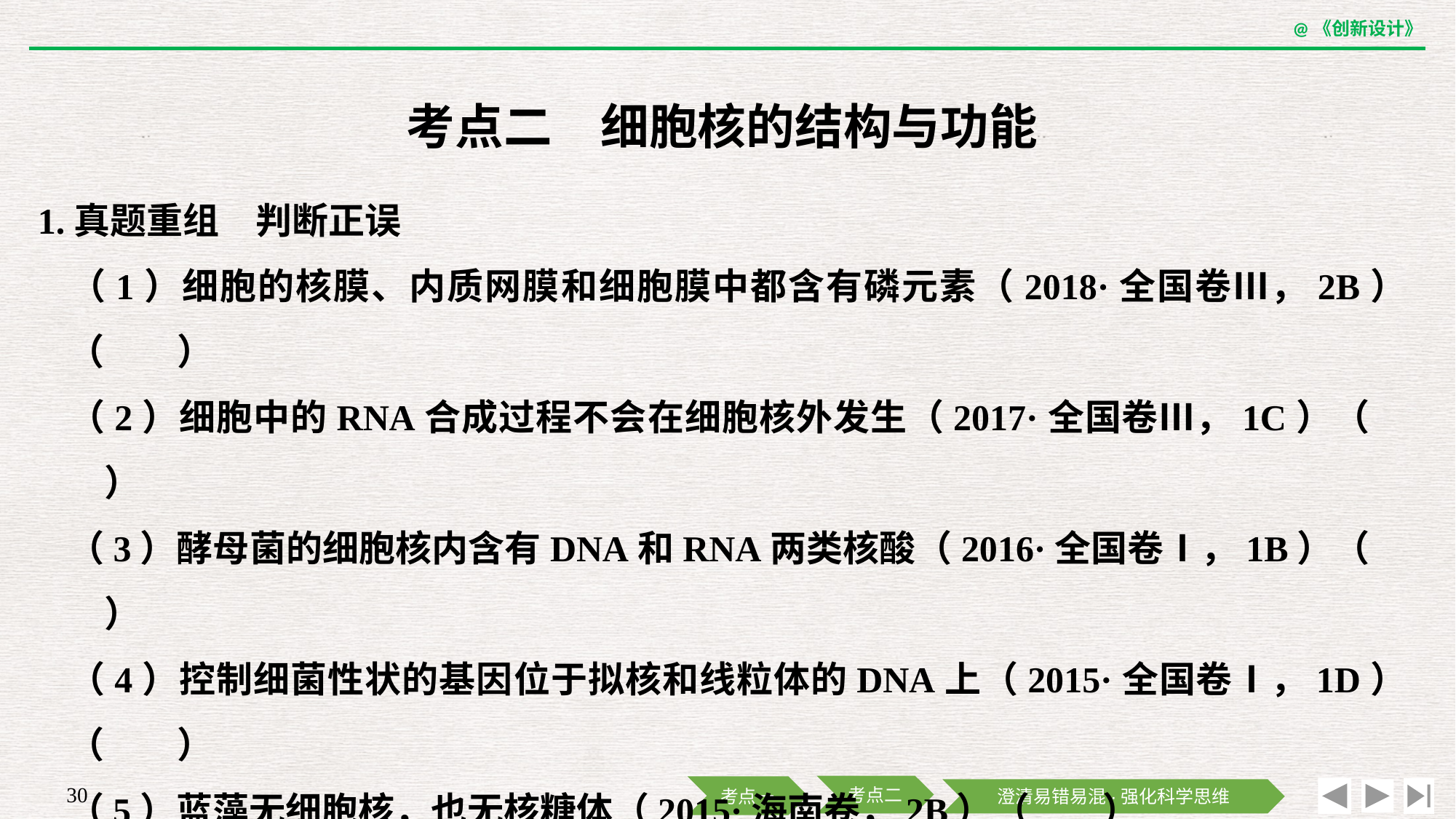

考点二　细胞核的结构与功能
1.真题重组　判断正误
	（1）细胞的核膜、内质网膜和细胞膜中都含有磷元素（2018·全国卷Ⅲ，2B）（　　）
	（2）细胞中的RNA合成过程不会在细胞核外发生（2017·全国卷Ⅲ，1C）（　　）
	（3）酵母菌的细胞核内含有DNA和RNA两类核酸（2016·全国卷Ⅰ，1B）（　　）
	（4）控制细菌性状的基因位于拟核和线粒体的DNA上（2015·全国卷Ⅰ，1D）（　　）
	（5）蓝藻无细胞核，也无核糖体（2015·海南卷，2B）（　　）